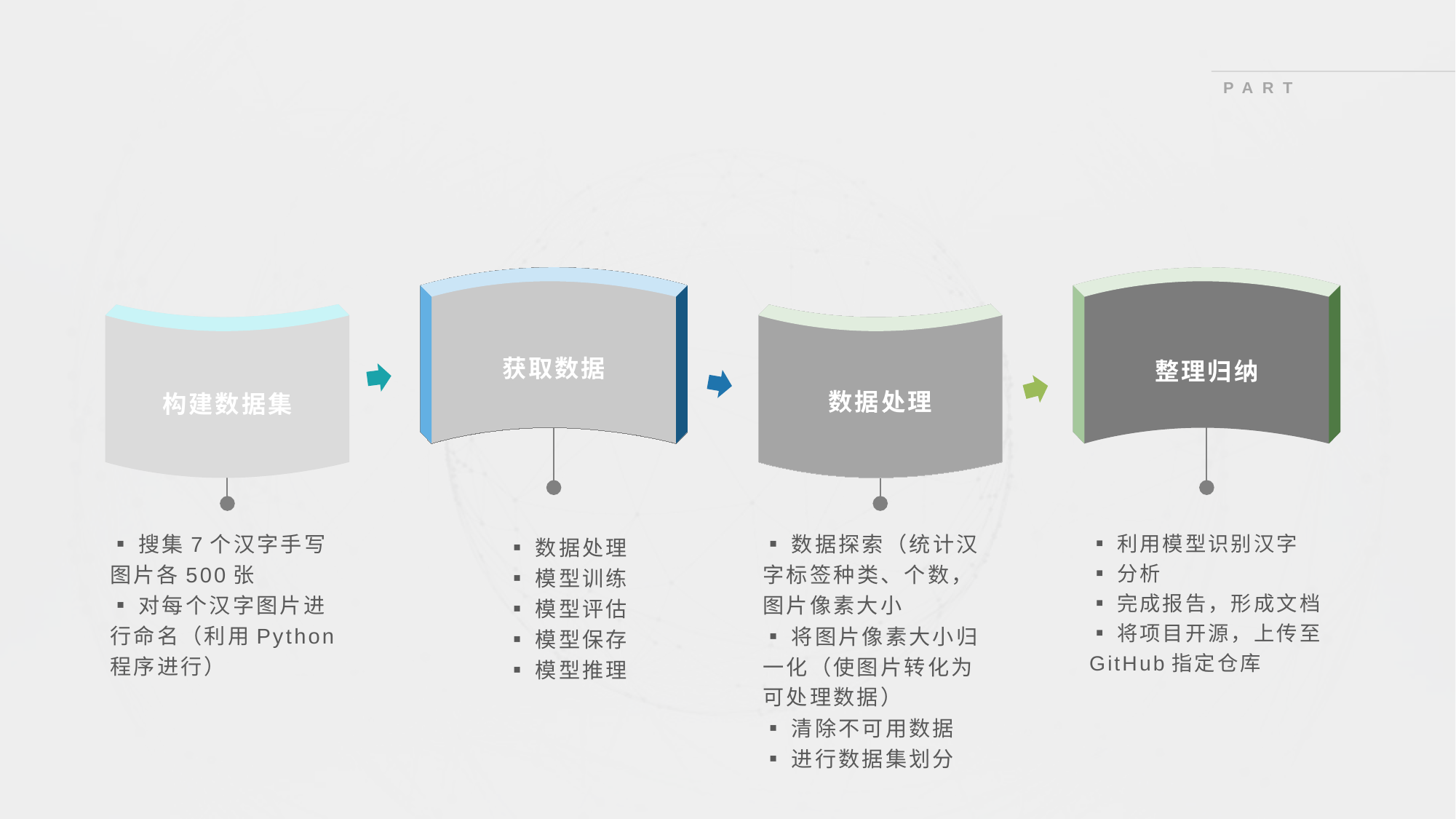

、
PART SIX

获取数据
整理归纳

数据处理
构建数据集
▪搜集7个汉字手写图片各500张
▪对每个汉字图片进行命名（利用Python程序进行）
▪数据探索（统计汉字标签种类、个数，图片像素大小
▪将图片像素大小归一化（使图片转化为可处理数据）
▪清除不可用数据
▪进行数据集划分

▪利用模型识别汉字
▪分析
▪完成报告，形成文档
▪将项目开源，上传至GitHub指定仓库
▪数据处理
▪模型训练
▪模型评估
▪模型保存
▪模型推理